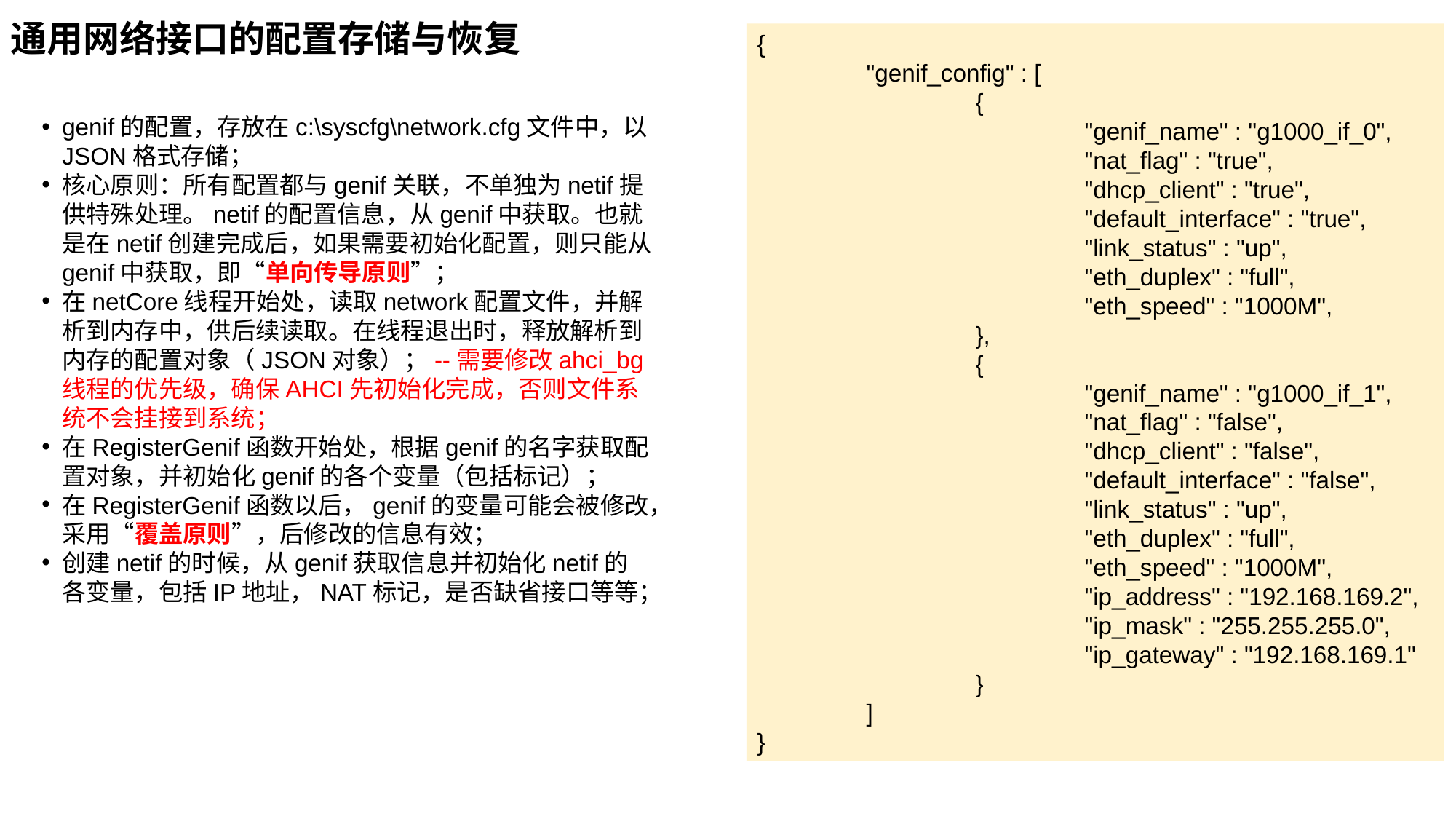

通用网络接口的配置存储与恢复
{
	"genif_config" : [
		{
			"genif_name" : "g1000_if_0",
			"nat_flag" : "true",
			"dhcp_client" : "true",
			"default_interface" : "true",
			"link_status" : "up",
			"eth_duplex" : "full",
			"eth_speed" : "1000M",
		},
		{
			"genif_name" : "g1000_if_1",
			"nat_flag" : "false",
			"dhcp_client" : "false",
			"default_interface" : "false",
			"link_status" : "up",
			"eth_duplex" : "full",
			"eth_speed" : "1000M",
			"ip_address" : "192.168.169.2",
			"ip_mask" : "255.255.255.0",
			"ip_gateway" : "192.168.169.1"
		}
	]
}
genif的配置，存放在c:\syscfg\network.cfg文件中，以JSON格式存储；
核心原则：所有配置都与genif关联，不单独为netif提供特殊处理。netif的配置信息，从genif中获取。也就是在netif创建完成后，如果需要初始化配置，则只能从genif中获取，即“单向传导原则”；
在netCore线程开始处，读取network配置文件，并解析到内存中，供后续读取。在线程退出时，释放解析到内存的配置对象（JSON对象）；--需要修改ahci_bg线程的优先级，确保AHCI先初始化完成，否则文件系统不会挂接到系统；
在RegisterGenif函数开始处，根据genif的名字获取配置对象，并初始化genif的各个变量（包括标记）；
在RegisterGenif函数以后，genif的变量可能会被修改，采用“覆盖原则”，后修改的信息有效；
创建netif的时候，从genif获取信息并初始化netif的各变量，包括IP地址，NAT标记，是否缺省接口等等；